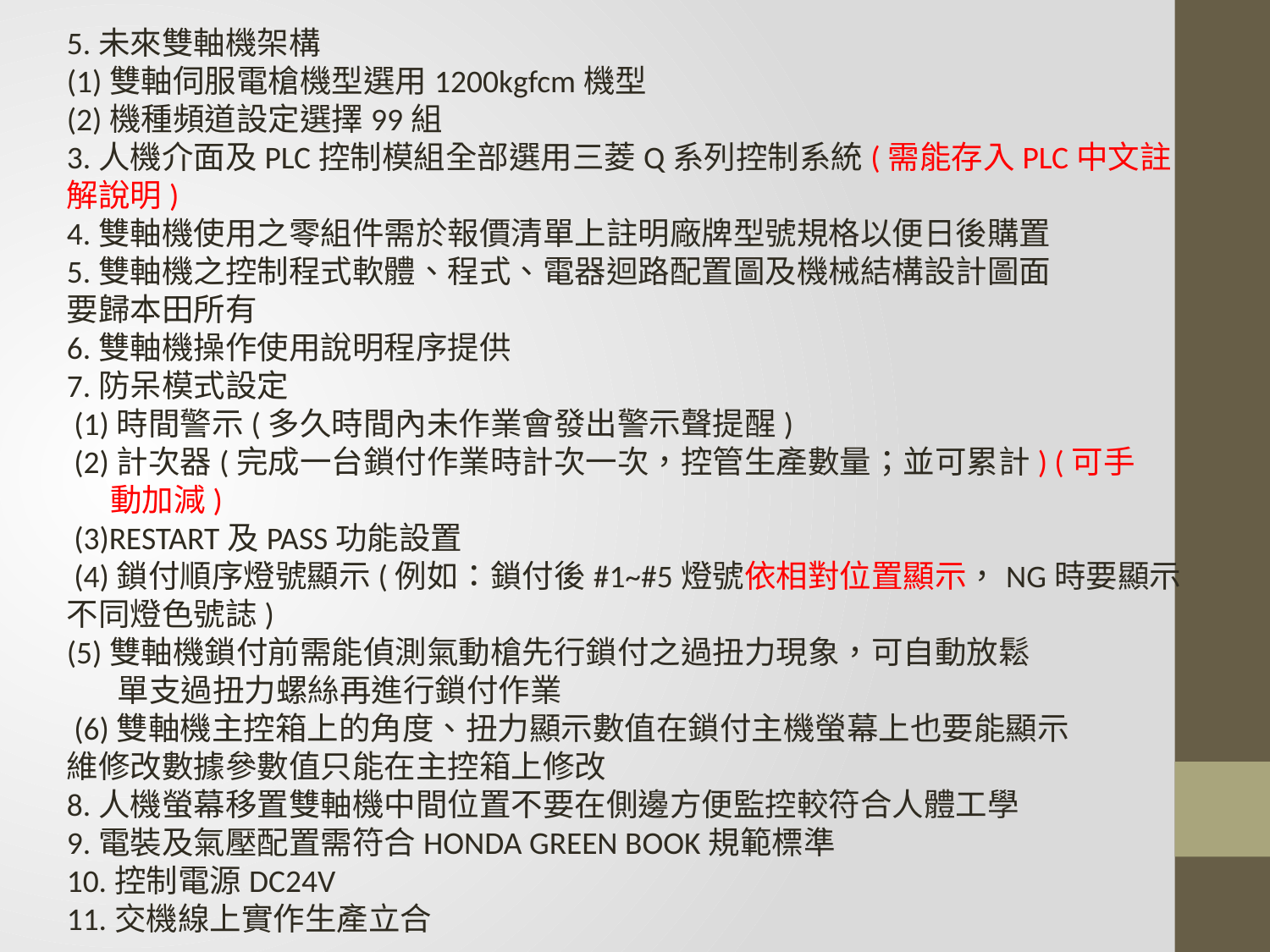

5.未來雙軸機架構
(1)雙軸伺服電槍機型選用1200kgfcm機型
(2)機種頻道設定選擇99組
3.人機介面及PLC控制模組全部選用三菱Q系列控制系統(需能存入PLC中文註
解說明)
4.雙軸機使用之零組件需於報價清單上註明廠牌型號規格以便日後購置
5.雙軸機之控制程式軟體、程式、電器迴路配置圖及機械結構設計圖面
要歸本田所有
6.雙軸機操作使用說明程序提供
7.防呆模式設定
 (1)時間警示(多久時間內未作業會發出警示聲提醒)
 (2)計次器(完成一台鎖付作業時計次一次，控管生產數量；並可累計) (可手
     動加減)
 (3)RESTART及PASS功能設置
 (4)鎖付順序燈號顯示(例如：鎖付後#1~#5燈號依相對位置顯示，NG時要顯示
不同燈色號誌)
(5)雙軸機鎖付前需能偵測氣動槍先行鎖付之過扭力現象，可自動放鬆
      單支過扭力螺絲再進行鎖付作業
 (6)雙軸機主控箱上的角度、扭力顯示數值在鎖付主機螢幕上也要能顯示
維修改數據參數值只能在主控箱上修改
8.人機螢幕移置雙軸機中間位置不要在側邊方便監控較符合人體工學
9.電裝及氣壓配置需符合HONDA GREEN BOOK規範標準
10.控制電源DC24V
11.交機線上實作生產立合